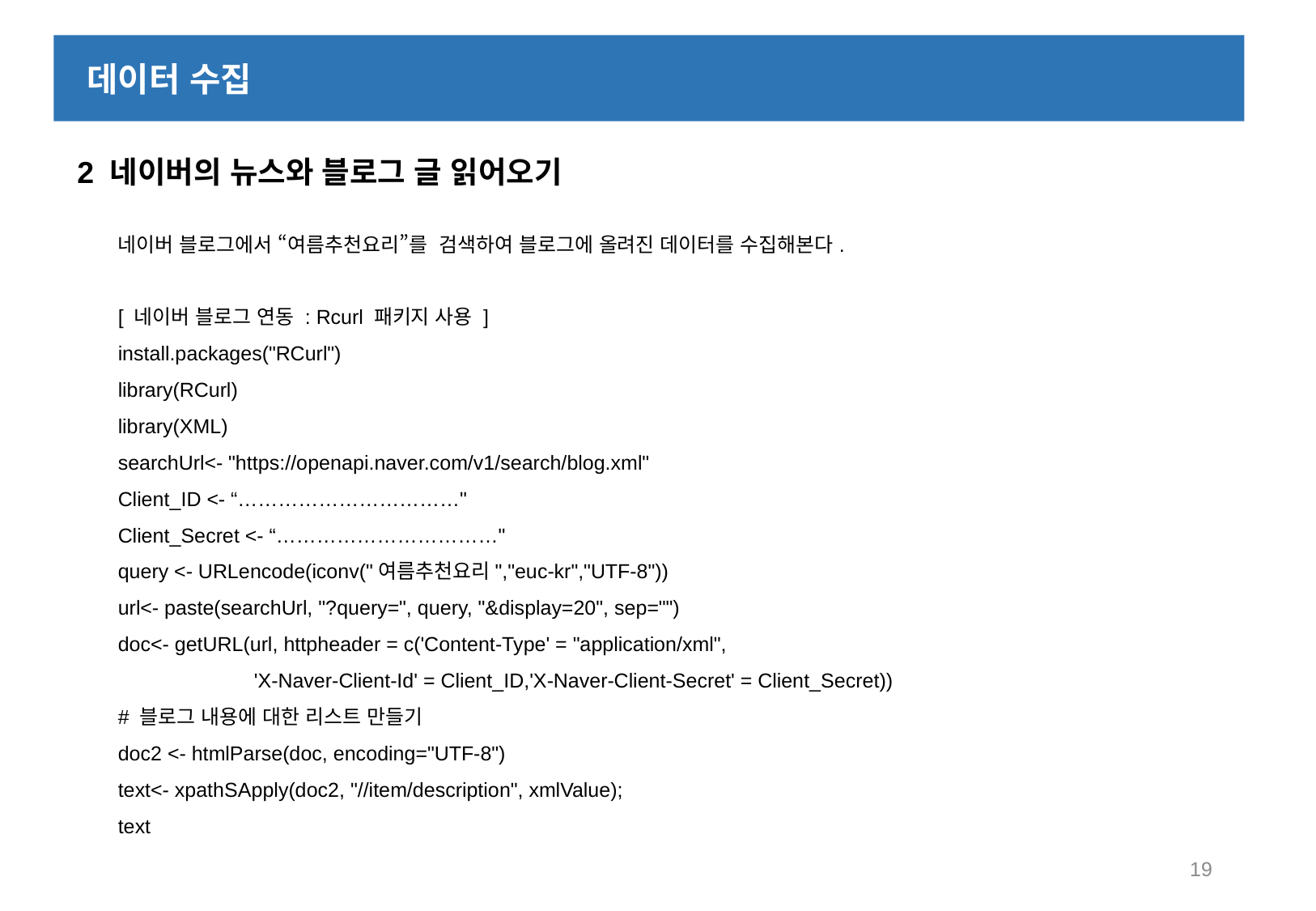

데이터 수집

2 네이버의 뉴스와 블로그 글 읽어오기
네이버 블로그에서 “여름추천요리”를  검색하여 블로그에 올려진 데이터를 수집해본다.

[ 네이버 블로그 연동 : Rcurl 패키지 사용 ]
install.packages("RCurl")
library(RCurl)
library(XML)
searchUrl<- "https://openapi.naver.com/v1/search/blog.xml"
Client_ID <- “……………………………"
Client_Secret <- “……………………………"
query <- URLencode(iconv("여름추천요리","euc-kr","UTF-8"))
url<- paste(searchUrl, "?query=", query, "&display=20", sep="")
doc<- getURL(url, httpheader = c('Content-Type' = "application/xml",
                        'X-Naver-Client-Id' = Client_ID,'X-Naver-Client-Secret' = Client_Secret))
# 블로그 내용에 대한 리스트 만들기
doc2 <- htmlParse(doc, encoding="UTF-8")
text<- xpathSApply(doc2, "//item/description", xmlValue);
text
19